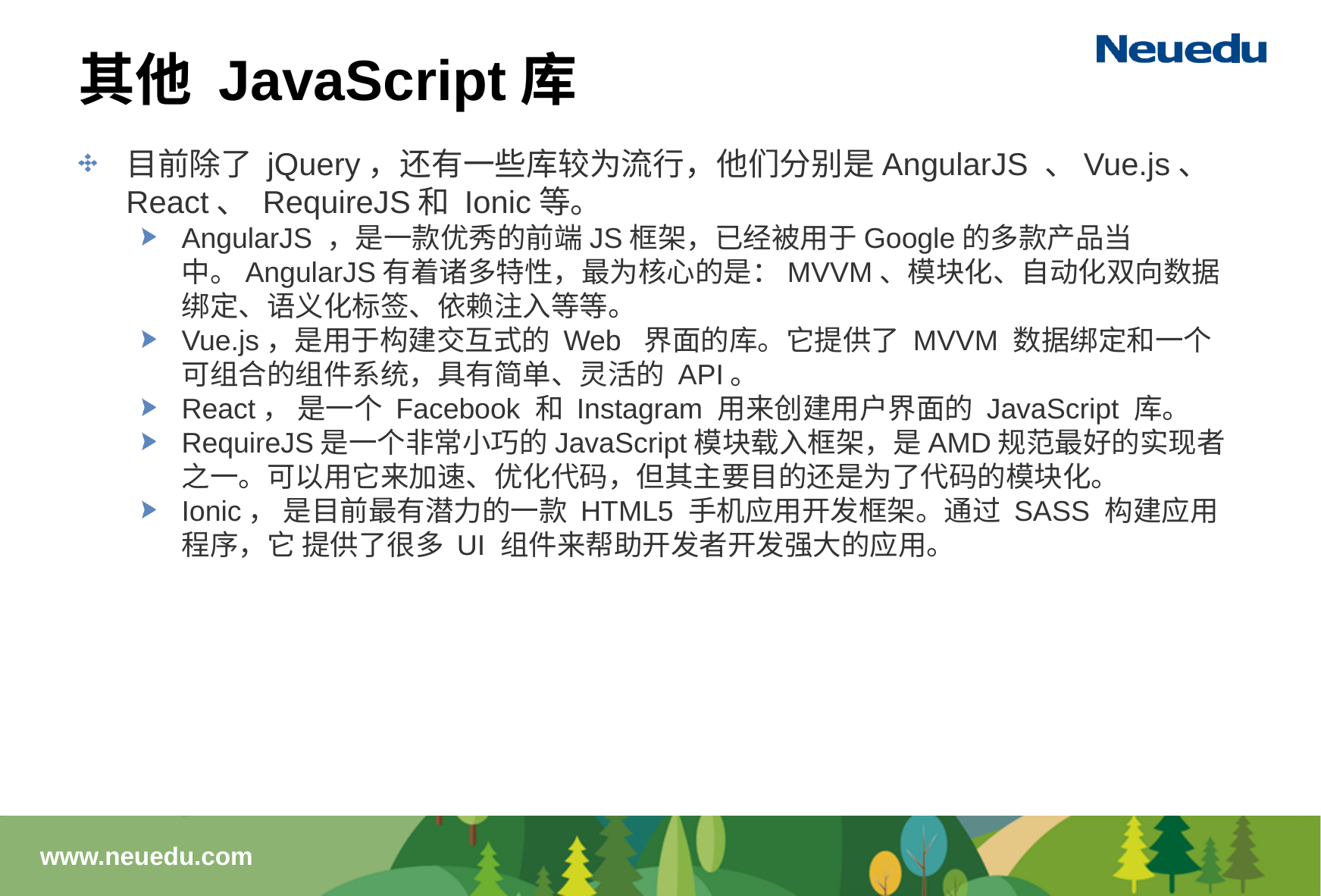

# 其他 JavaScript库
目前除了 jQuery，还有一些库较为流行，他们分别是AngularJS 、Vue.js、 React、 RequireJS和 Ionic等。
AngularJS ，是一款优秀的前端JS框架，已经被用于Google的多款产品当中。AngularJS有着诸多特性，最为核心的是：MVVM、模块化、自动化双向数据绑定、语义化标签、依赖注入等等。
Vue.js，是用于构建交互式的 Web  界面的库。它提供了 MVVM 数据绑定和一个可组合的组件系统，具有简单、灵活的 API。
React， 是一个 Facebook 和 Instagram 用来创建用户界面的 JavaScript 库。
RequireJS是一个非常小巧的JavaScript模块载入框架，是AMD规范最好的实现者之一。可以用它来加速、优化代码，但其主要目的还是为了代码的模块化。
Ionic， 是目前最有潜力的一款 HTML5 手机应用开发框架。通过 SASS 构建应用程序，它 提供了很多 UI 组件来帮助开发者开发强大的应用。